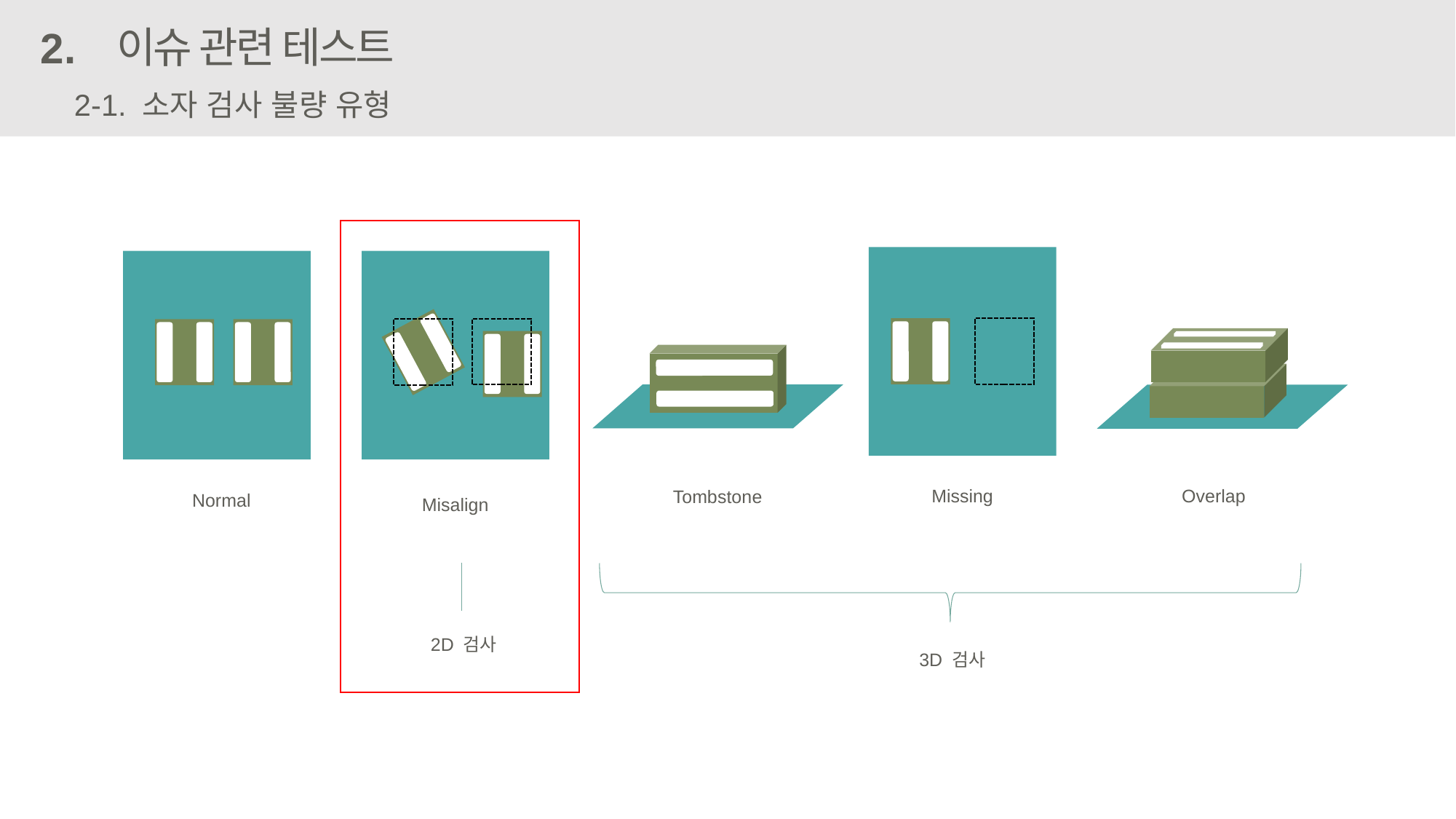

이슈 관련 테스트
2.
2-1. 소자 검사 불량 유형

Overlap
Missing
Tombstone
Normal
Misalign
2D 검사
3D 검사